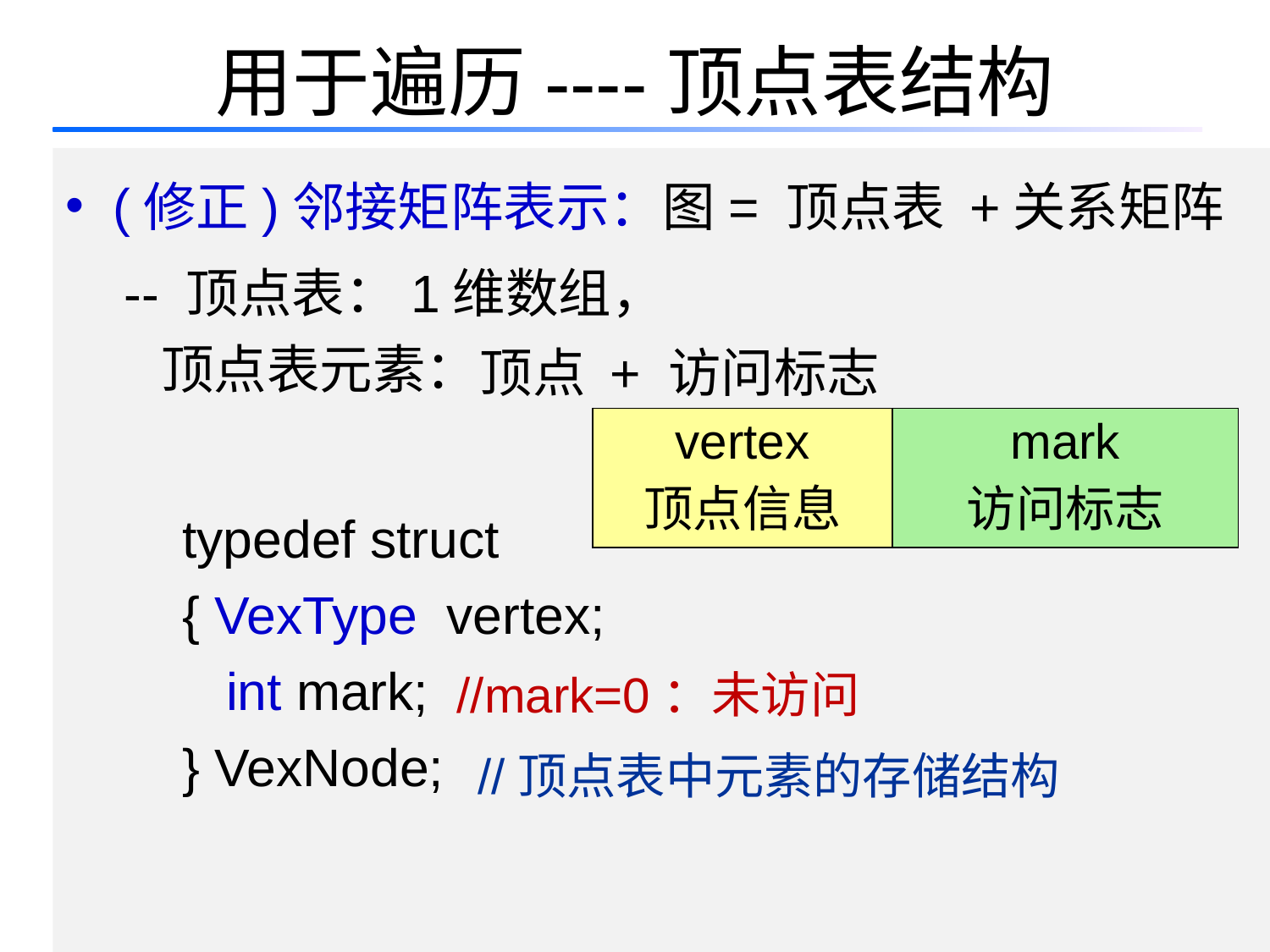

# 用于遍历----顶点表结构

(修正)邻接矩阵表示：图= 顶点表 +关系矩阵
    -- 顶点表：1维数组，
       顶点表元素：

        typedef struct
        { VexType  vertex;
           int mark;
        } VexNode;
顶点 + 访问标志
| vertex 顶点信息 | mark 访问标志 |
| --- | --- |
//mark=0：未访问
//顶点表中元素的存储结构